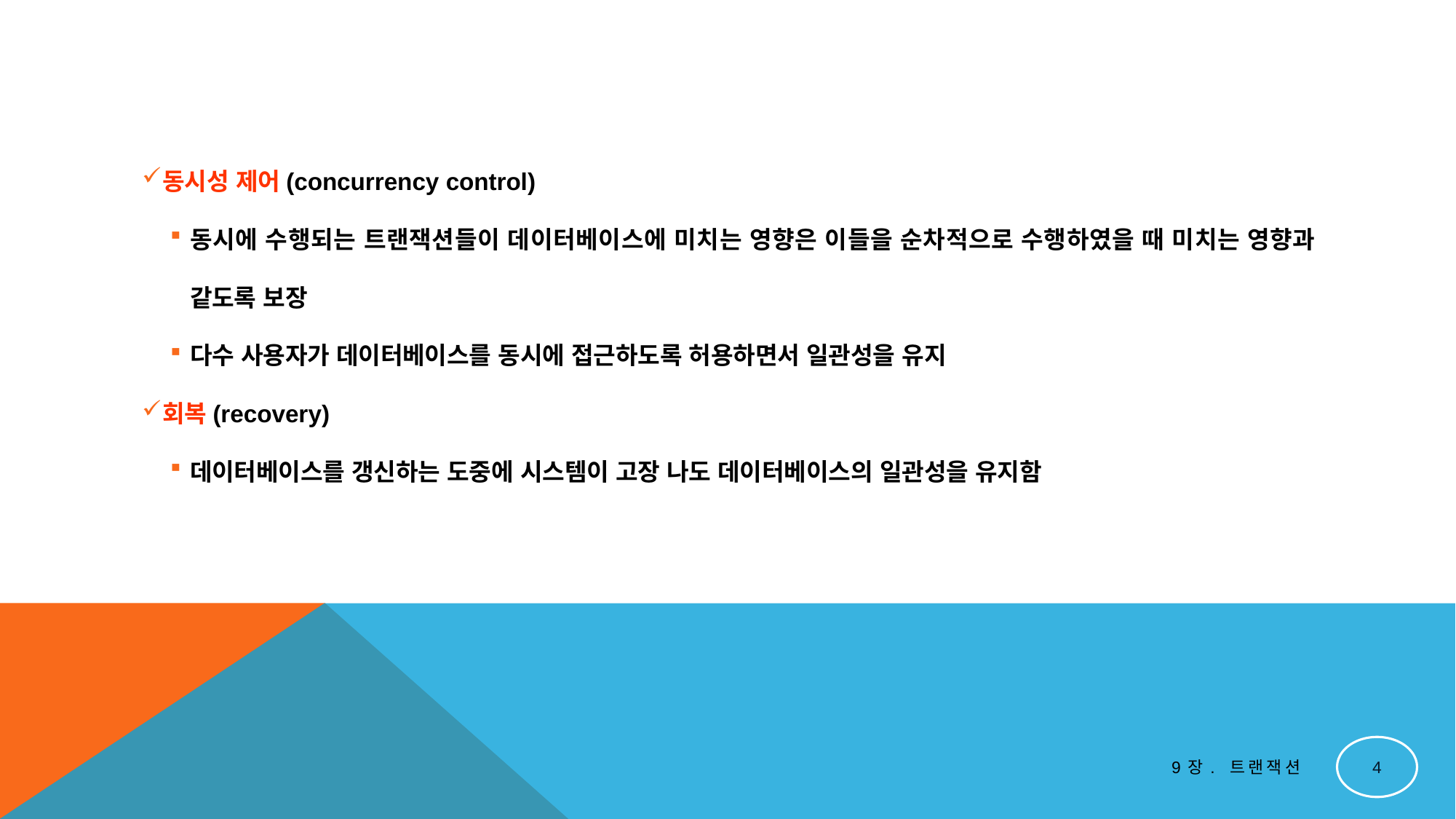

동시성 제어(concurrency control)
동시에 수행되는 트랜잭션들이 데이터베이스에 미치는 영향은 이들을 순차적으로 수행하였을 때 미치는 영향과 같도록 보장
다수 사용자가 데이터베이스를 동시에 접근하도록 허용하면서 일관성을 유지
회복(recovery)
데이터베이스를 갱신하는 도중에 시스템이 고장 나도 데이터베이스의 일관성을 유지함

4
9장. 트랜잭션